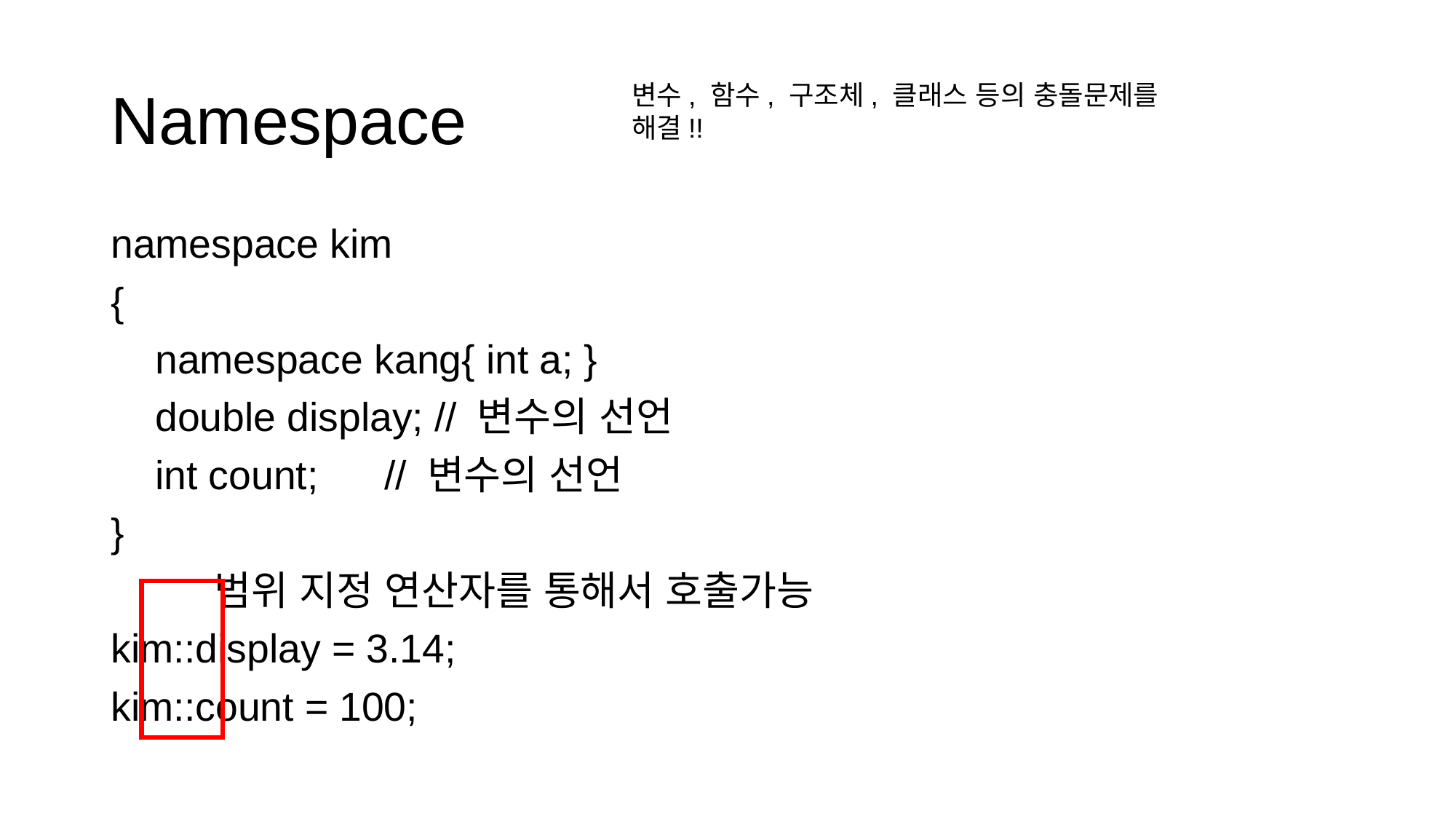

# Namespace
변수, 함수, 구조체, 클래스 등의 충돌문제를 해결!!
namespace kim
{
    namespace kang{ int a; }
    double display; // 변수의 선언
    int count;      // 변수의 선언
}
	범위 지정 연산자를 통해서 호출가능
kim::display = 3.14;
kim::count = 100;